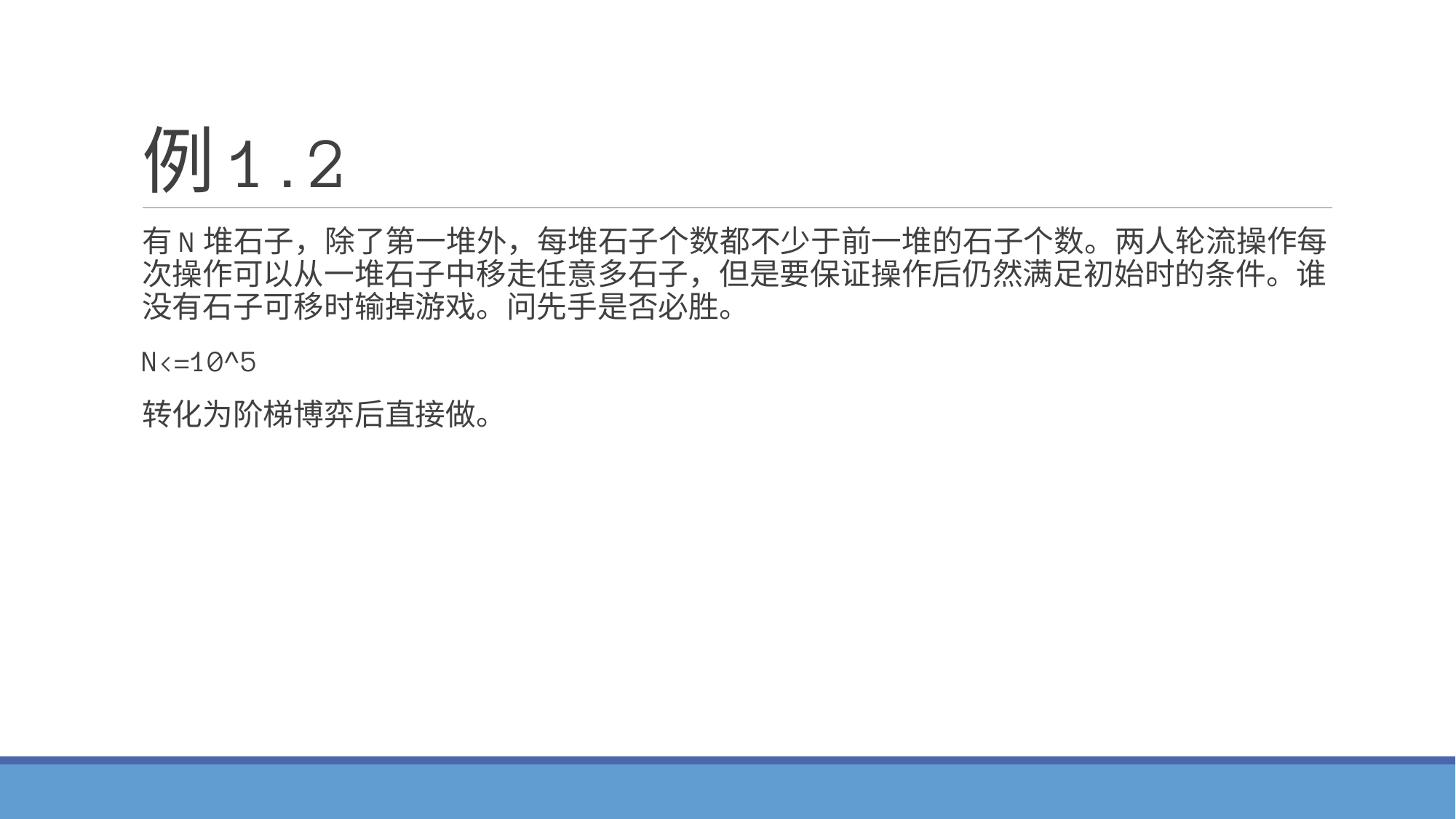

# 例1.2
有N堆石子，除了第一堆外，每堆石子个数都不少于前一堆的石子个数。两人轮流操作每次操作可以从一堆石子中移走任意多石子，但是要保证操作后仍然满足初始时的条件。谁没有石子可移时输掉游戏。问先手是否必胜。
N<=10^5
转化为阶梯博弈后直接做。